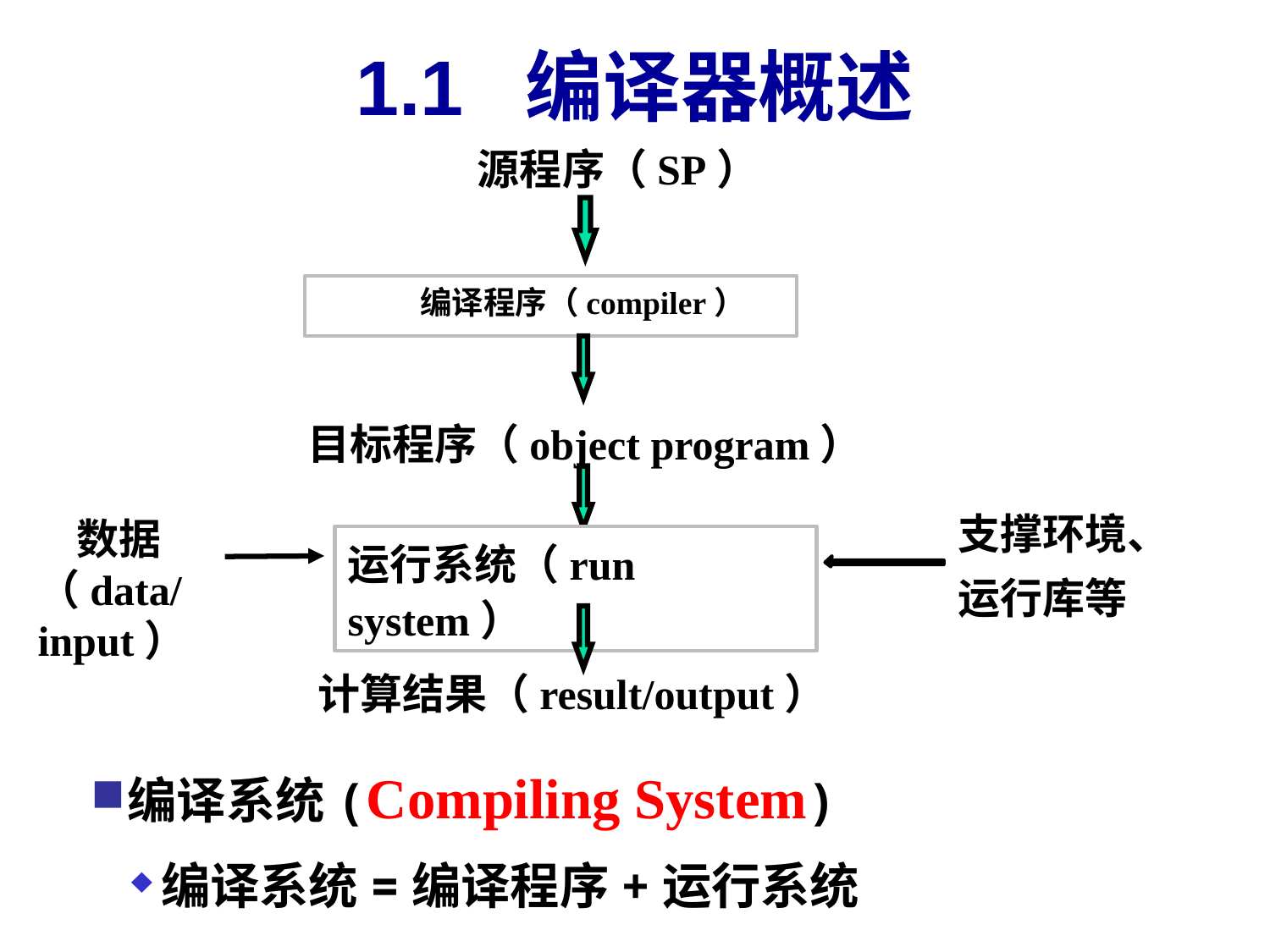

# 1.1  编译器概述
源程序（SP）

编译程序（compiler）

目标程序（object program）

支撑环境、
运行库等
   数据
（data/input）
运行系统（run system）

计算结果（result/output）
编译系统(Compiling System)
编译系统=编译程序+运行系统